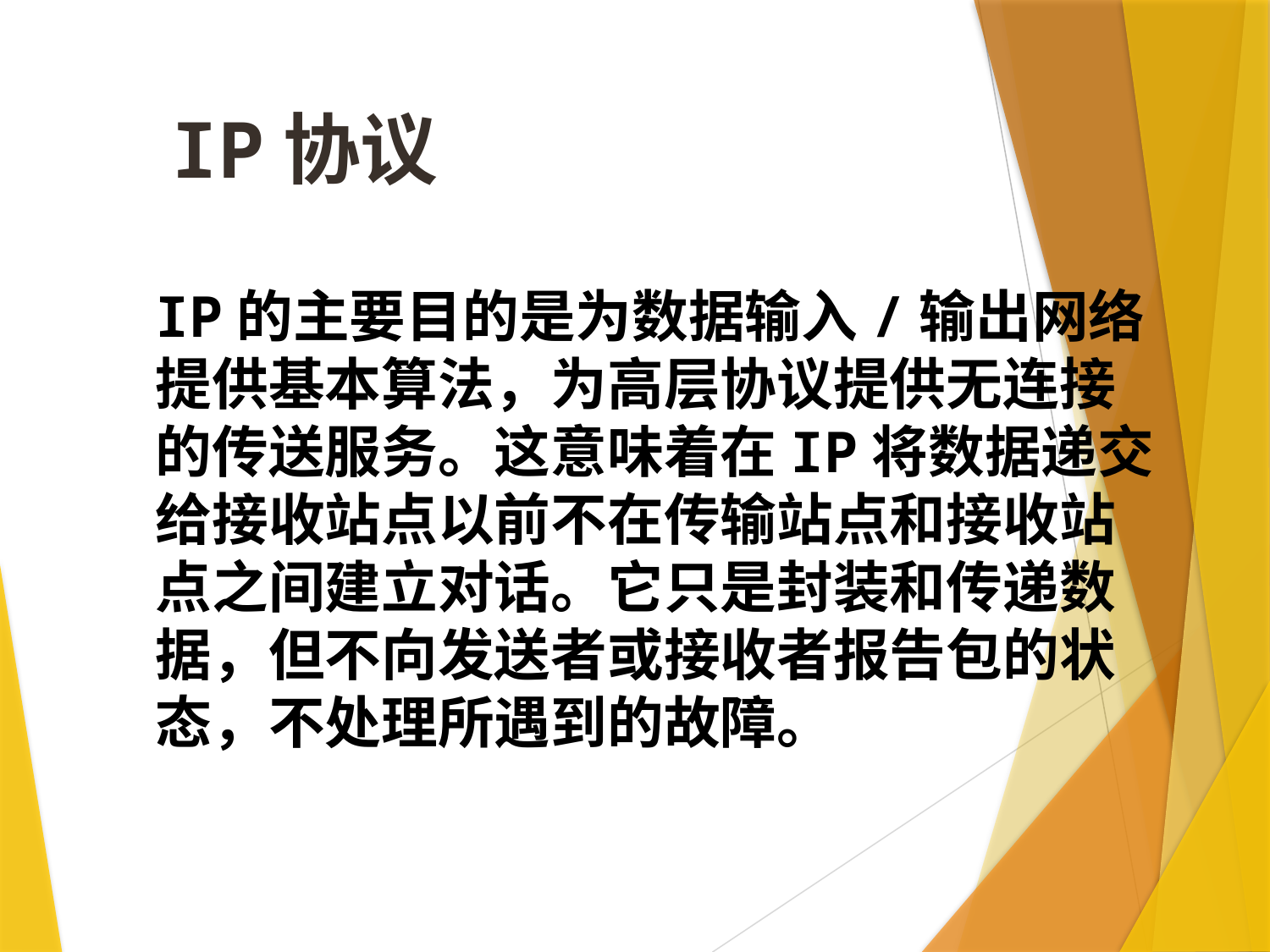

IP协议
	IP的主要目的是为数据输入/输出网络提供基本算法，为高层协议提供无连接的传送服务。这意味着在IP将数据递交给接收站点以前不在传输站点和接收站点之间建立对话。它只是封装和传递数据，但不向发送者或接收者报告包的状态，不处理所遇到的故障。